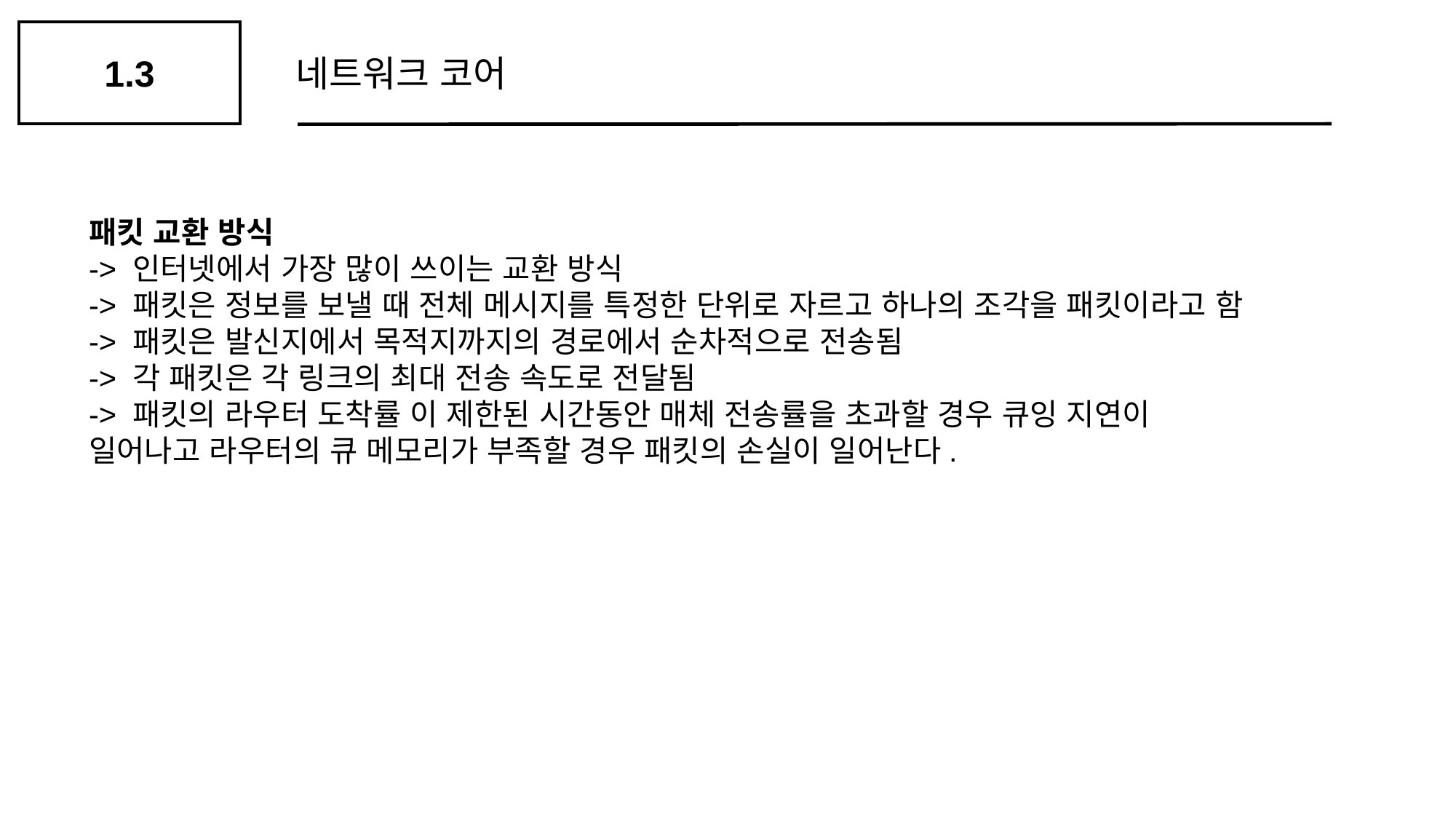

1.3
네트워크 코어
패킷 교환 방식
-> 인터넷에서 가장 많이 쓰이는 교환 방식
-> 패킷은 정보를 보낼 때 전체 메시지를 특정한 단위로 자르고 하나의 조각을 패킷이라고 함
-> 패킷은 발신지에서 목적지까지의 경로에서 순차적으로 전송됨
-> 각 패킷은 각 링크의 최대 전송 속도로 전달됨
-> 패킷의 라우터 도착률 이 제한된 시간동안 매체 전송률을 초과할 경우 큐잉 지연이 일어나고 라우터의 큐 메모리가 부족할 경우 패킷의 손실이 일어난다.